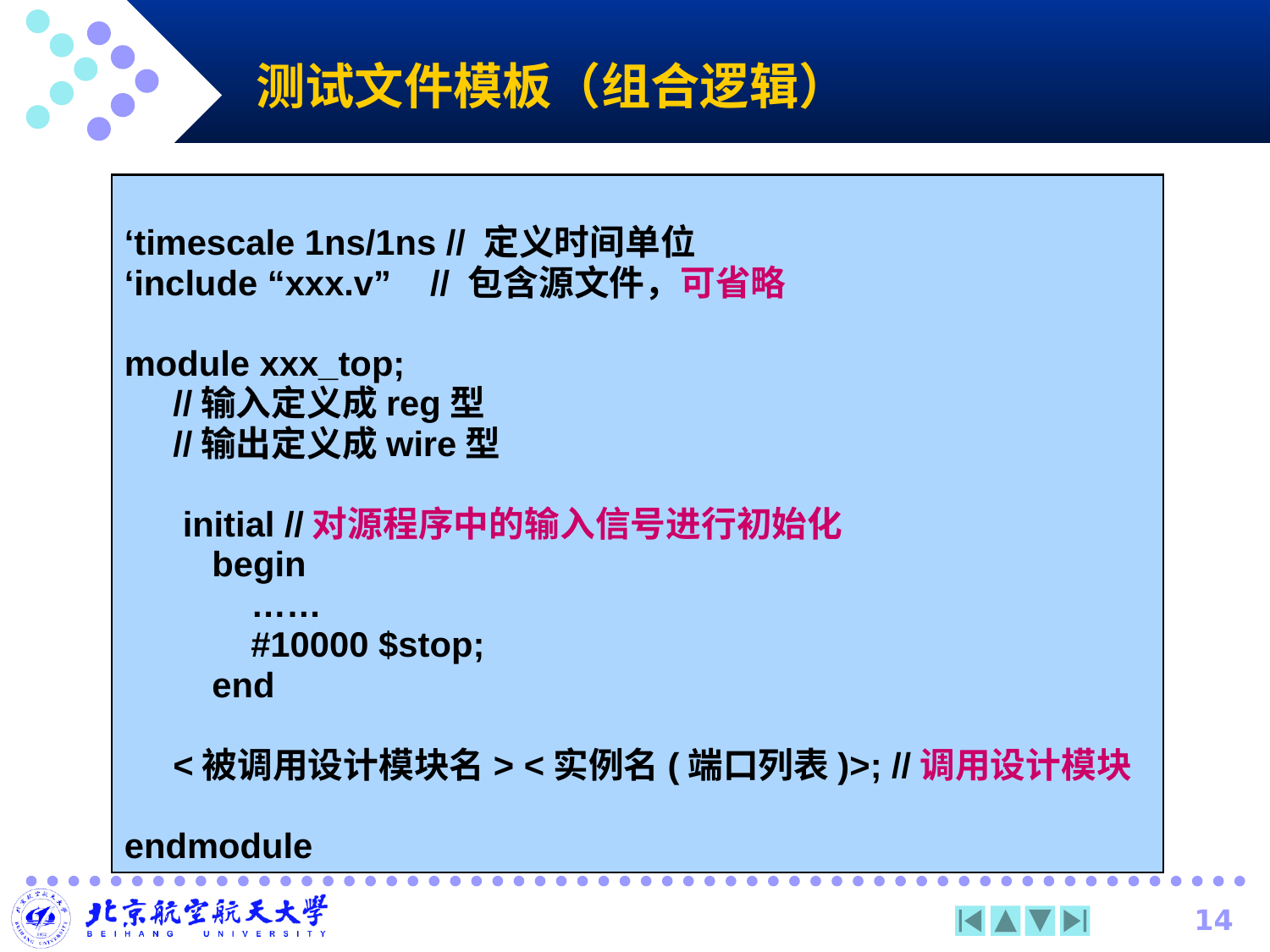

# 测试文件模板（组合逻辑）

‘timescale 1ns/1ns // 定义时间单位
‘include “xxx.v”    // 包含源文件，可省略

module xxx_top;
     //输入定义成reg型
     //输出定义成wire型

      initial //对源程序中的输入信号进行初始化
         begin
             ……
             #10000 $stop;
         end

     <被调用设计模块名> <实例名(端口列表)>; //调用设计模块

endmodule

14